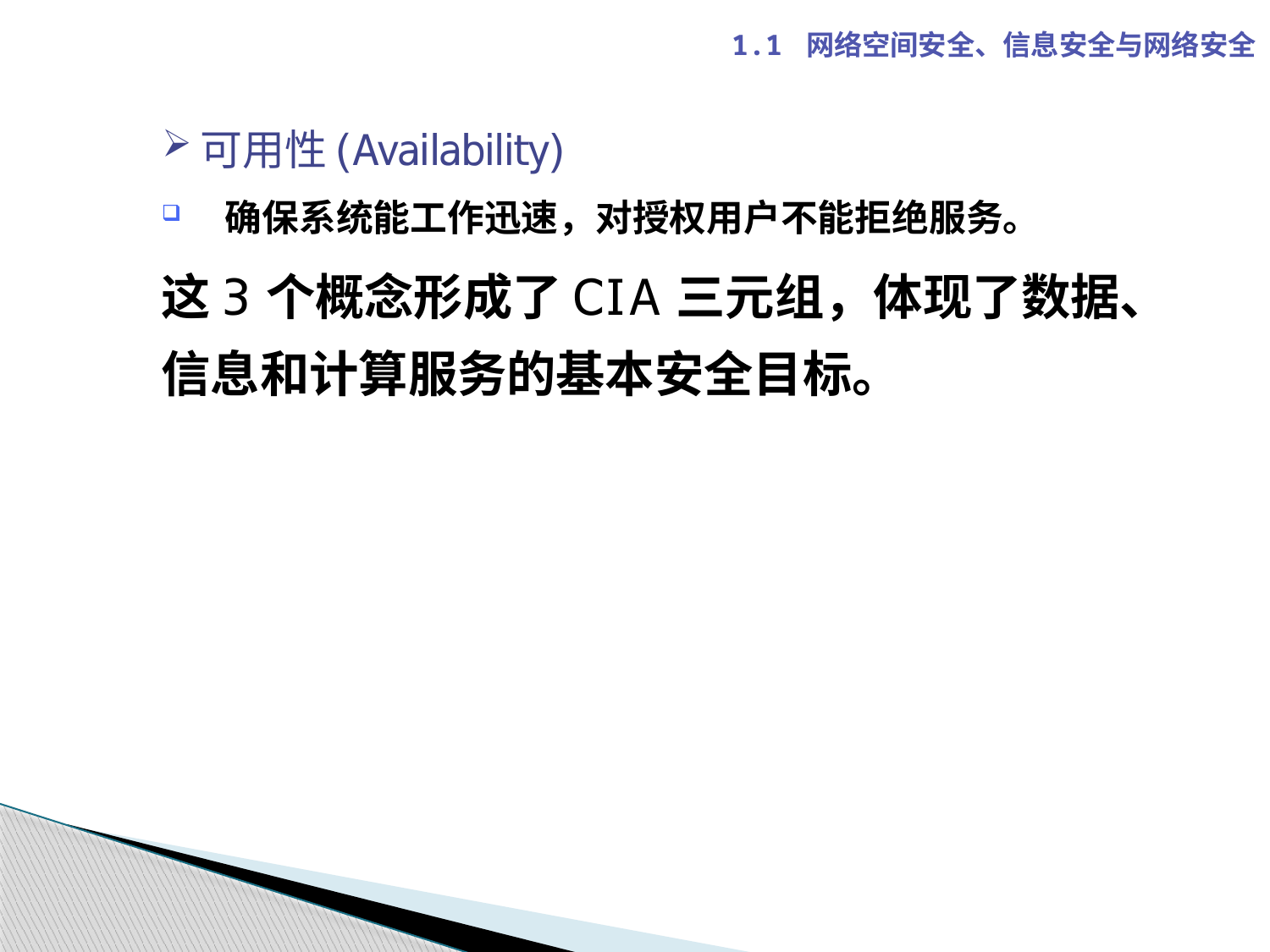

1.1 网络空间安全、信息安全与网络安全
可用性(Availability)
确保系统能工作迅速，对授权用户不能拒绝服务。
这3个概念形成了CIA三元组，体现了数据、信息和计算服务的基本安全目标。